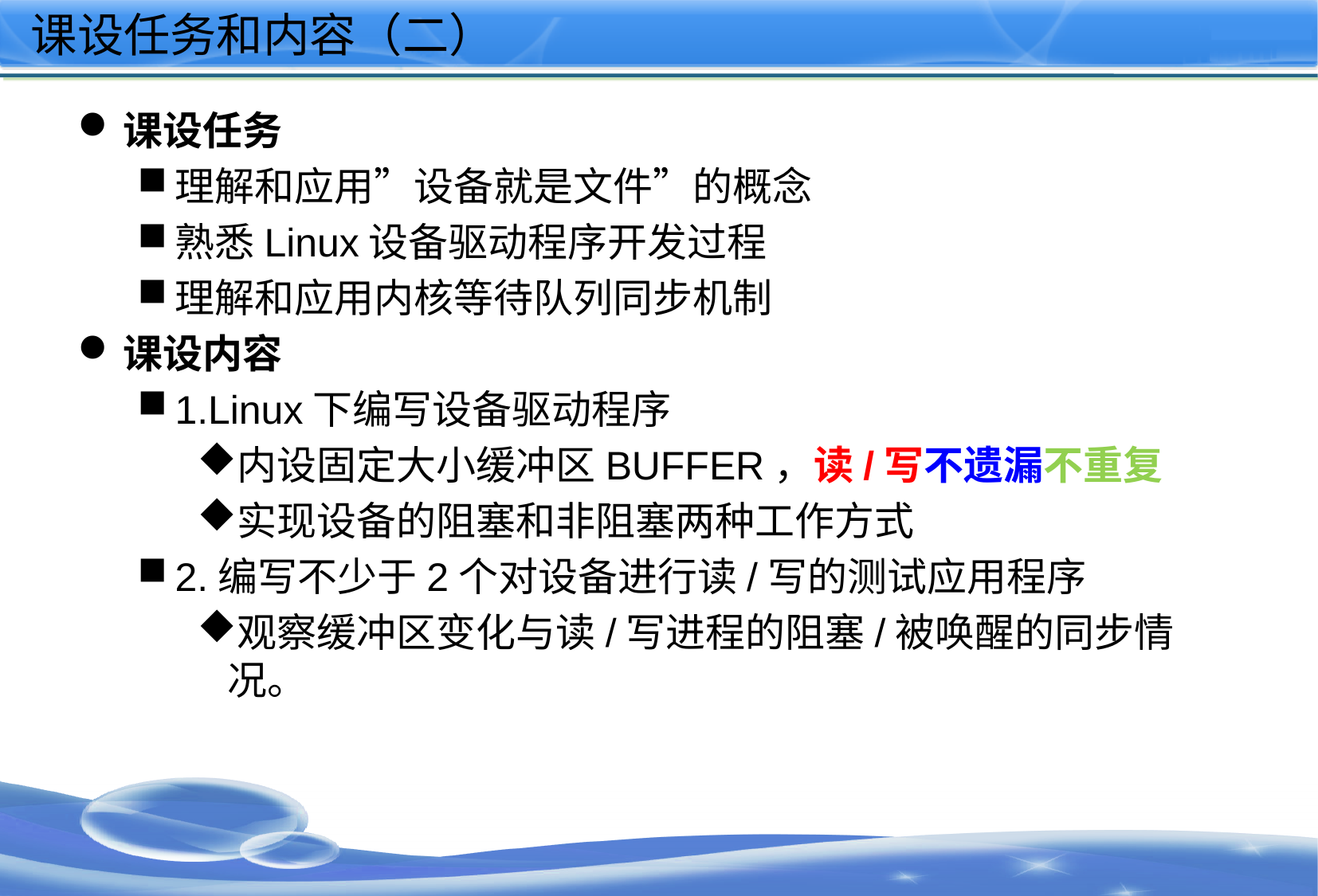

# 课设任务和内容（二）
课设任务
理解和应用”设备就是文件”的概念
熟悉Linux设备驱动程序开发过程
理解和应用内核等待队列同步机制
课设内容
1.Linux下编写设备驱动程序
内设固定大小缓冲区BUFFER，读/写不遗漏不重复
实现设备的阻塞和非阻塞两种工作方式
2.编写不少于2个对设备进行读/写的测试应用程序
观察缓冲区变化与读/写进程的阻塞/被唤醒的同步情况。